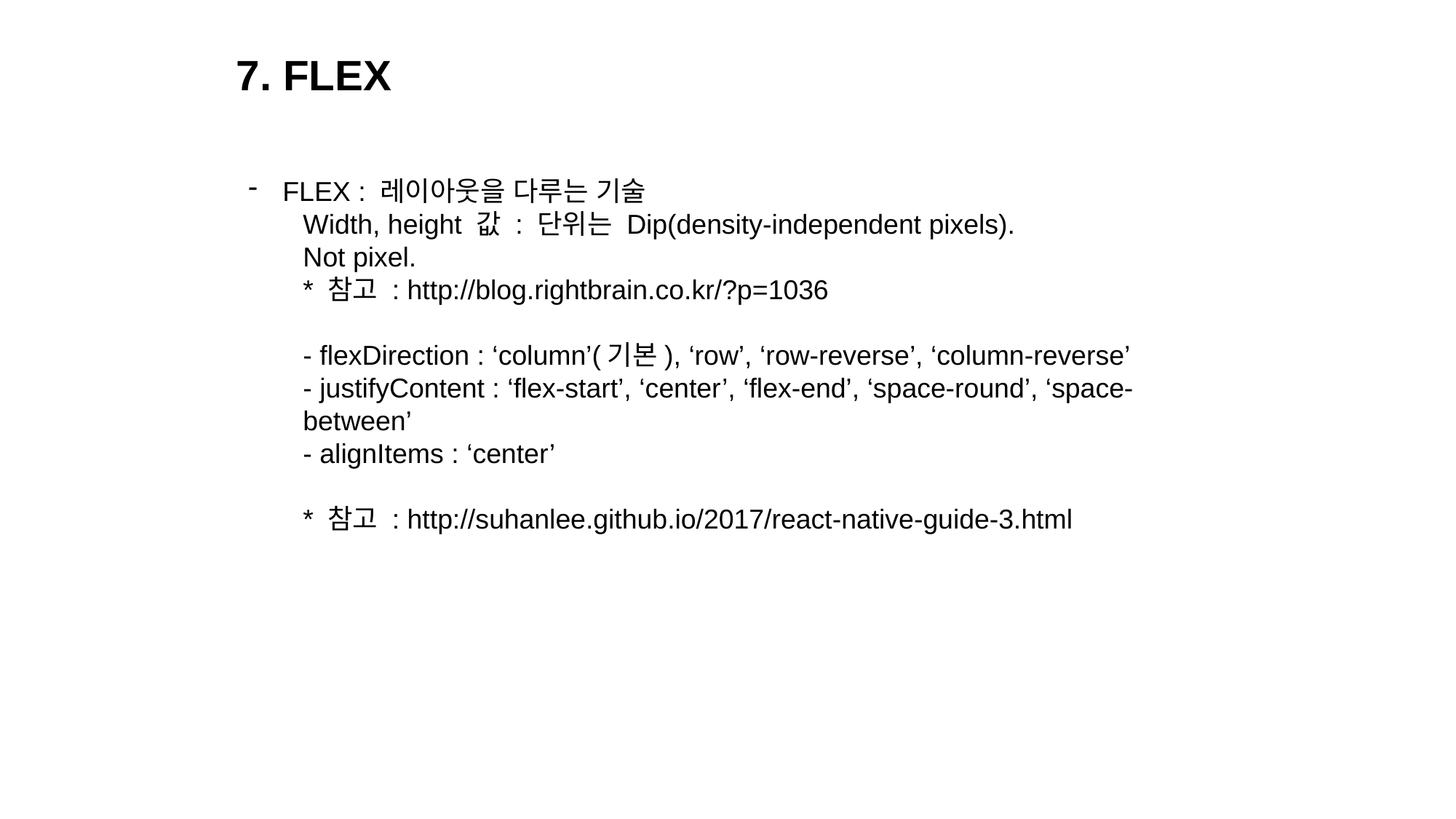

7. FLEX
FLEX : 레이아웃을 다루는 기술
Width, height 값 : 단위는 Dip(density-independent pixels).
Not pixel.
* 참고 : http://blog.rightbrain.co.kr/?p=1036

- flexDirection : ‘column’(기본), ‘row’, ‘row-reverse’, ‘column-reverse’
- justifyContent : ‘flex-start’, ‘center’, ‘flex-end’, ‘space-round’, ‘space-between’
- alignItems : ‘center’

* 참고 : http://suhanlee.github.io/2017/react-native-guide-3.html